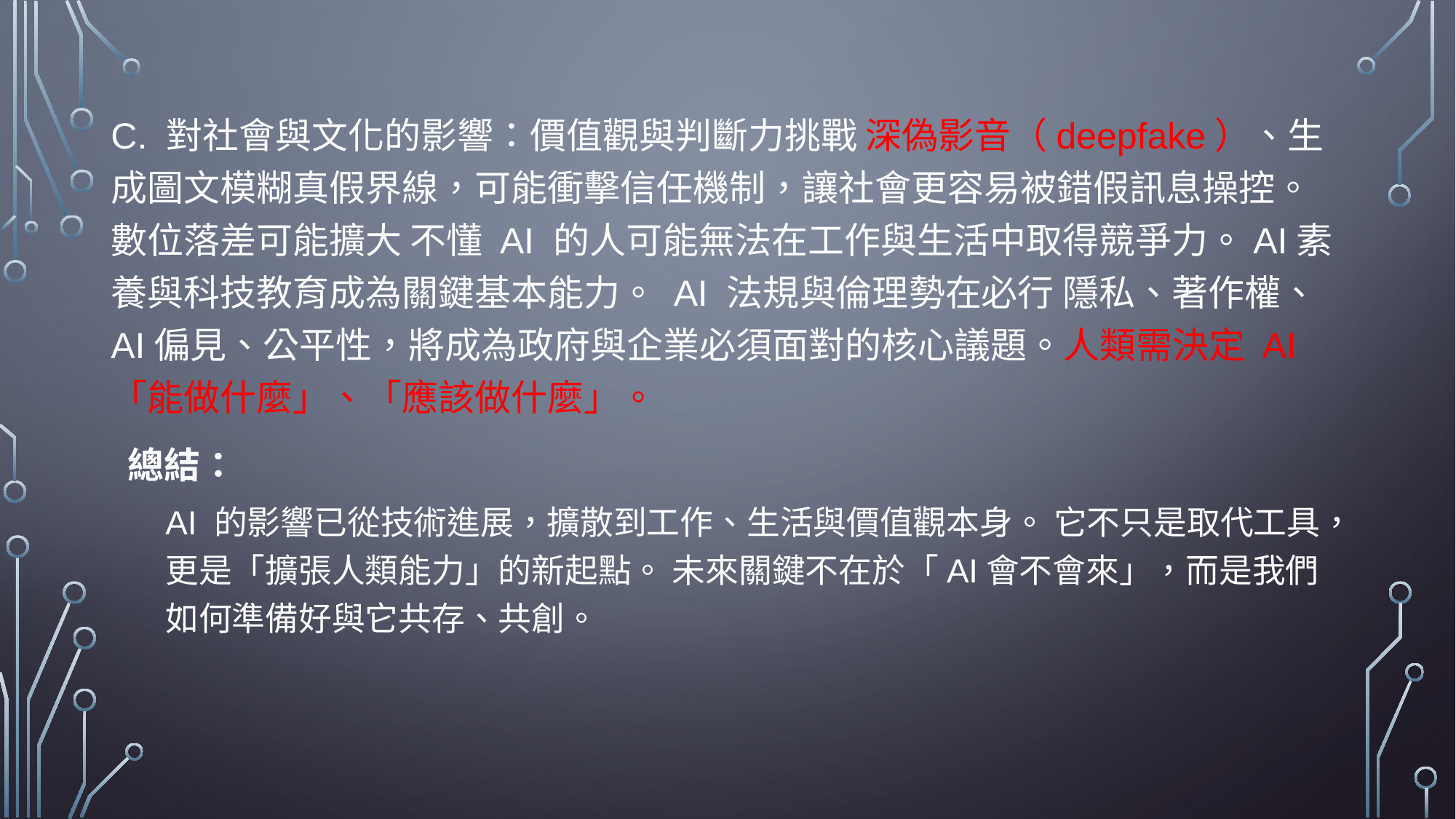

C. 對社會與文化的影響：價值觀與判斷力挑戰 深偽影音（deepfake）、生成圖文模糊真假界線，可能衝擊信任機制，讓社會更容易被錯假訊息操控。 數位落差可能擴大 不懂 AI 的人可能無法在工作與生活中取得競爭力。AI素養與科技教育成為關鍵基本能力。 AI 法規與倫理勢在必行 隱私、著作權、AI偏見、公平性，將成為政府與企業必須面對的核心議題。人類需決定 AI「能做什麼」、「應該做什麼」。
 總結：
AI 的影響已從技術進展，擴散到工作、生活與價值觀本身。 它不只是取代工具，更是「擴張人類能力」的新起點。 未來關鍵不在於「AI會不會來」，而是我們如何準備好與它共存、共創。